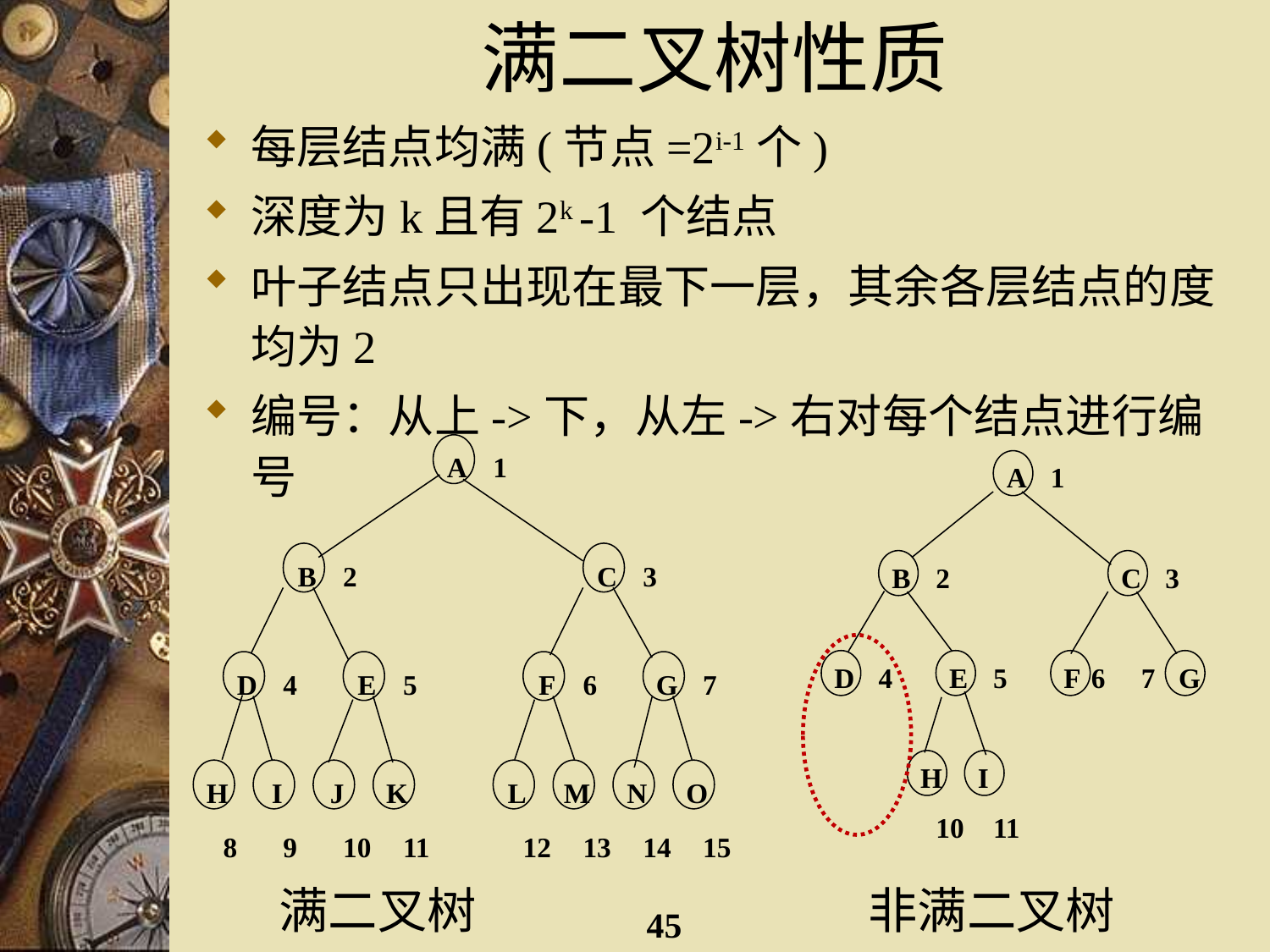

# 满二叉树性质
每层结点均满(节点=2i-1个)
深度为k且有2k -1 个结点
叶子结点只出现在最下一层，其余各层结点的度均为2
编号：从上->下，从左->右对每个结点进行编号

A

1

B

2
C

3

D

4
E

5
F

6
G

7

H

I

J

K

L

M

N

O

8
9
10
11
12
13
14
15
 A
1

 B
2
 C
3

 D
4
 E
5
 F
6
7
 G

 H
 I

10
11

满二叉树
非满二叉树